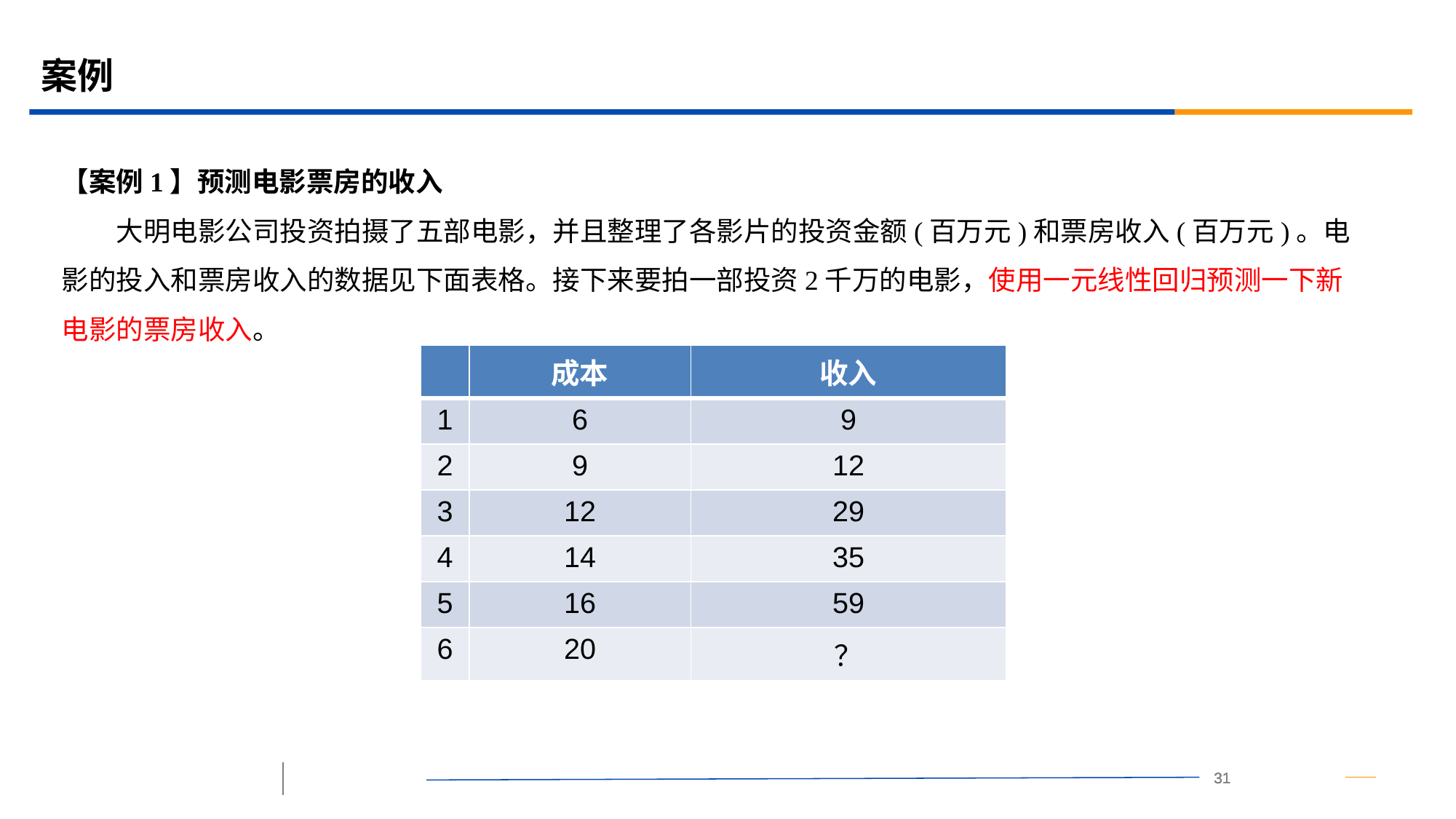

# 案例
【案例1】预测电影票房的收入
大明电影公司投资拍摄了五部电影，并且整理了各影片的投资金额(百万元)和票房收入(百万元)。电影的投入和票房收入的数据见下面表格。接下来要拍一部投资2千万的电影，使用一元线性回归预测一下新电影的票房收入。
|  | 成本 | 收入 |
| --- | --- | --- |
| 1 | 6 | 9 |
| 2 | 9 | 12 |
| 3 | 12 | 29 |
| 4 | 14 | 35 |
| 5 | 16 | 59 |
| 6 | 20 | ？ |